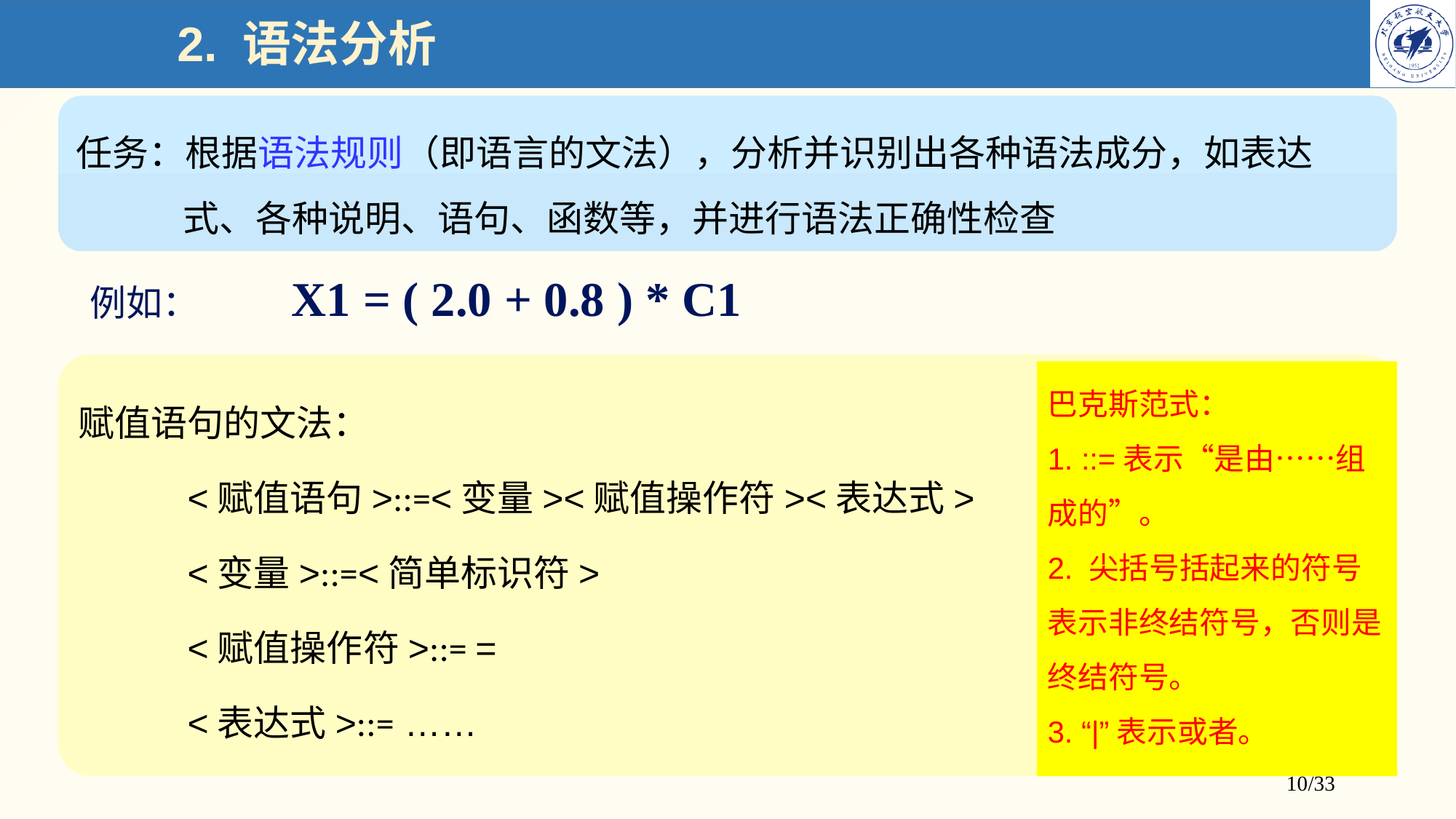

# 2. 语法分析
任务：根据语法规则（即语言的文法），分析并识别出各种语法成分，如表达式、各种说明、语句、函数等，并进行语法正确性检查
 例如：	X1 = ( 2.0 + 0.8 ) * C1
赋值语句的文法：
        	<赋值语句>::=<变量><赋值操作符><表达式>
	<变量>::=<简单标识符>
	<赋值操作符>::= =
	<表达式>::= ……
巴克斯范式：
1. ::=表示“是由……组成的”。
2. 尖括号括起来的符号表示非终结符号，否则是终结符号。
3. “|”表示或者。